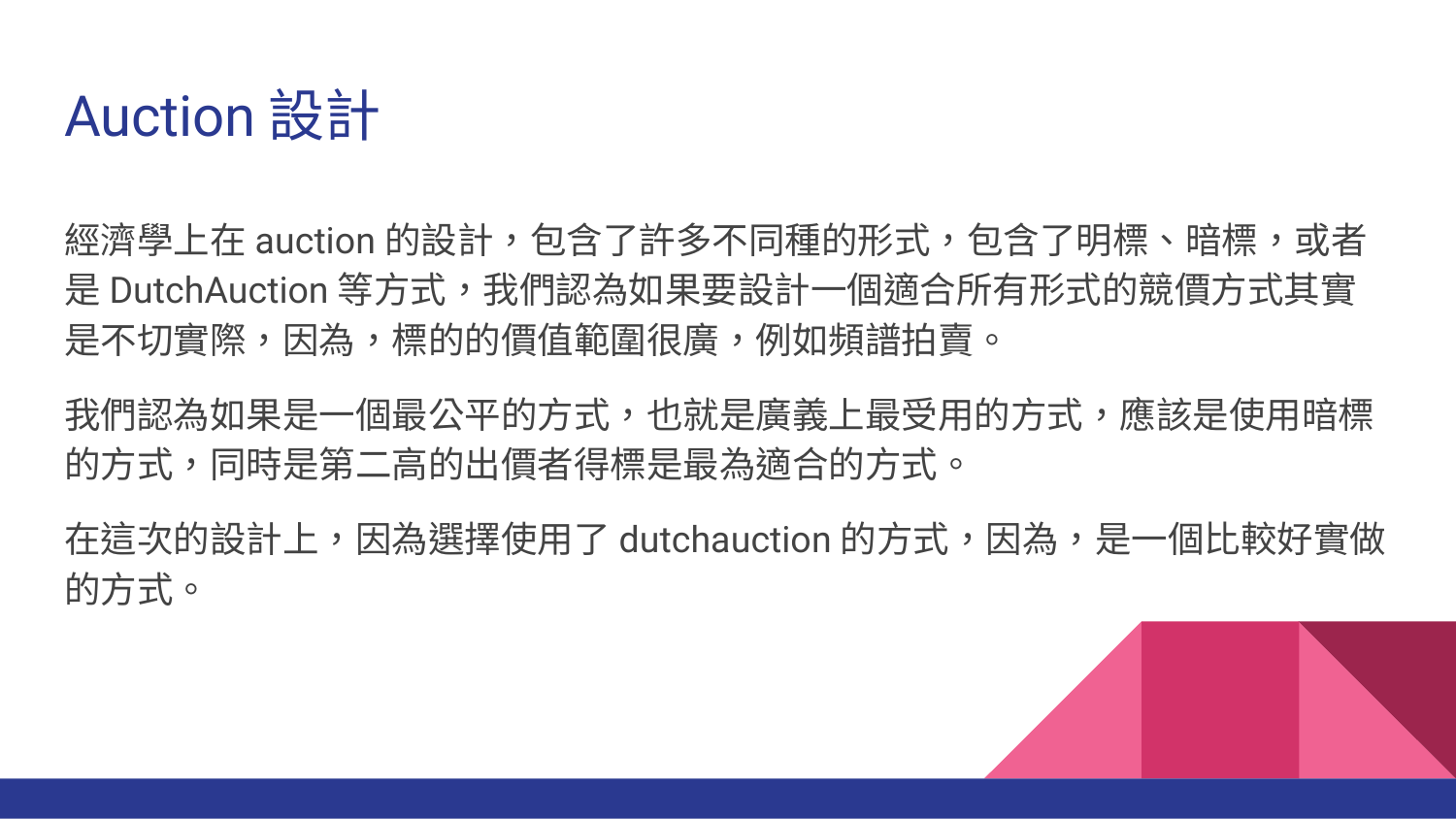

# Auction設計
經濟學上在auction的設計，包含了許多不同種的形式，包含了明標、暗標，或者是DutchAuction等方式，我們認為如果要設計一個適合所有形式的競價方式其實是不切實際，因為，標的的價值範圍很廣，例如頻譜拍賣。
我們認為如果是一個最公平的方式，也就是廣義上最受用的方式，應該是使用暗標的方式，同時是第二高的出價者得標是最為適合的方式。
在這次的設計上，因為選擇使用了dutchauction的方式，因為，是一個比較好實做的方式。